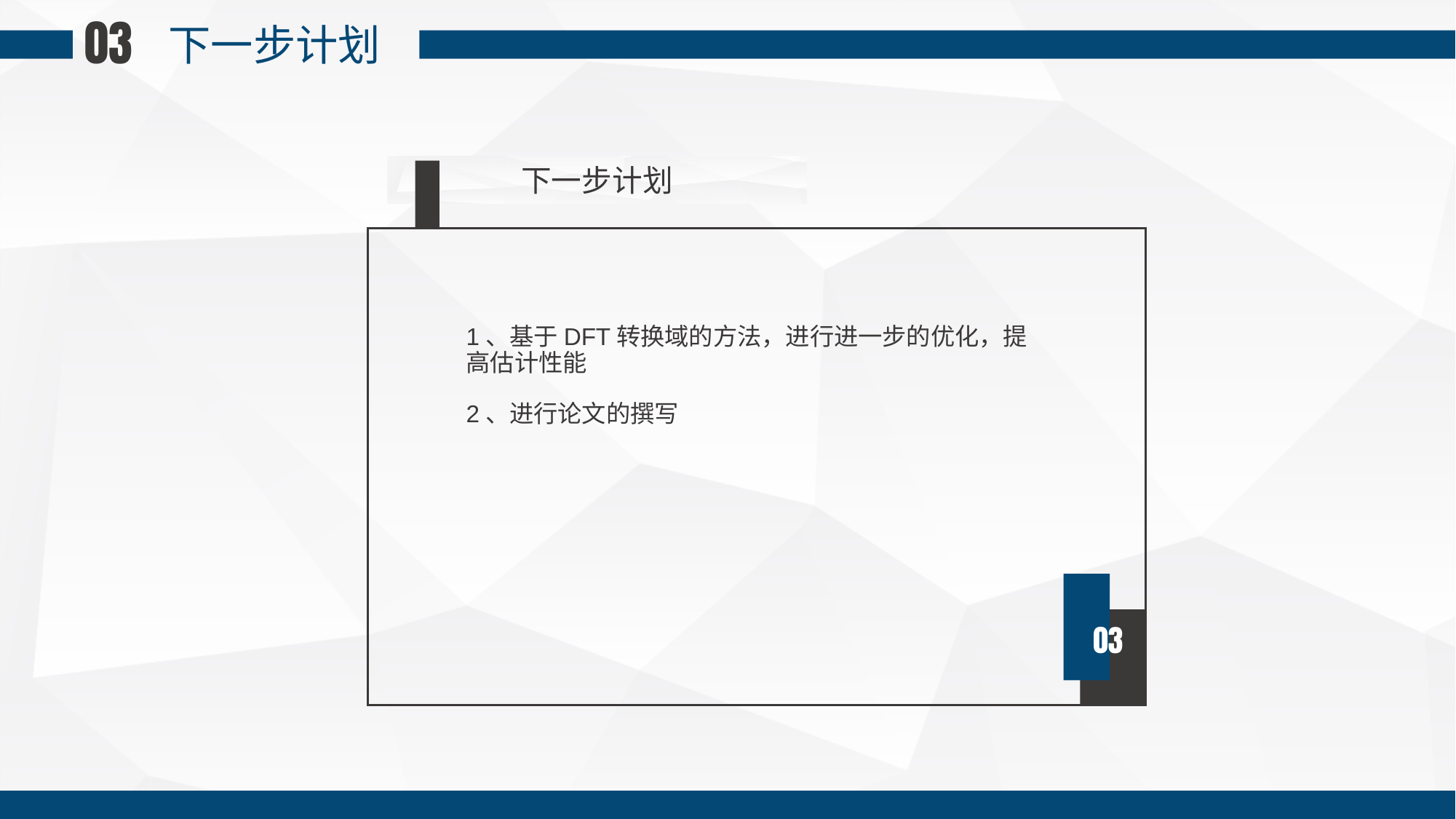

03
下一步计划

下一步计划

03
1、基于DFT转换域的方法，进行进一步的优化，提高估计性能

2、进行论文的撰写

LOGO